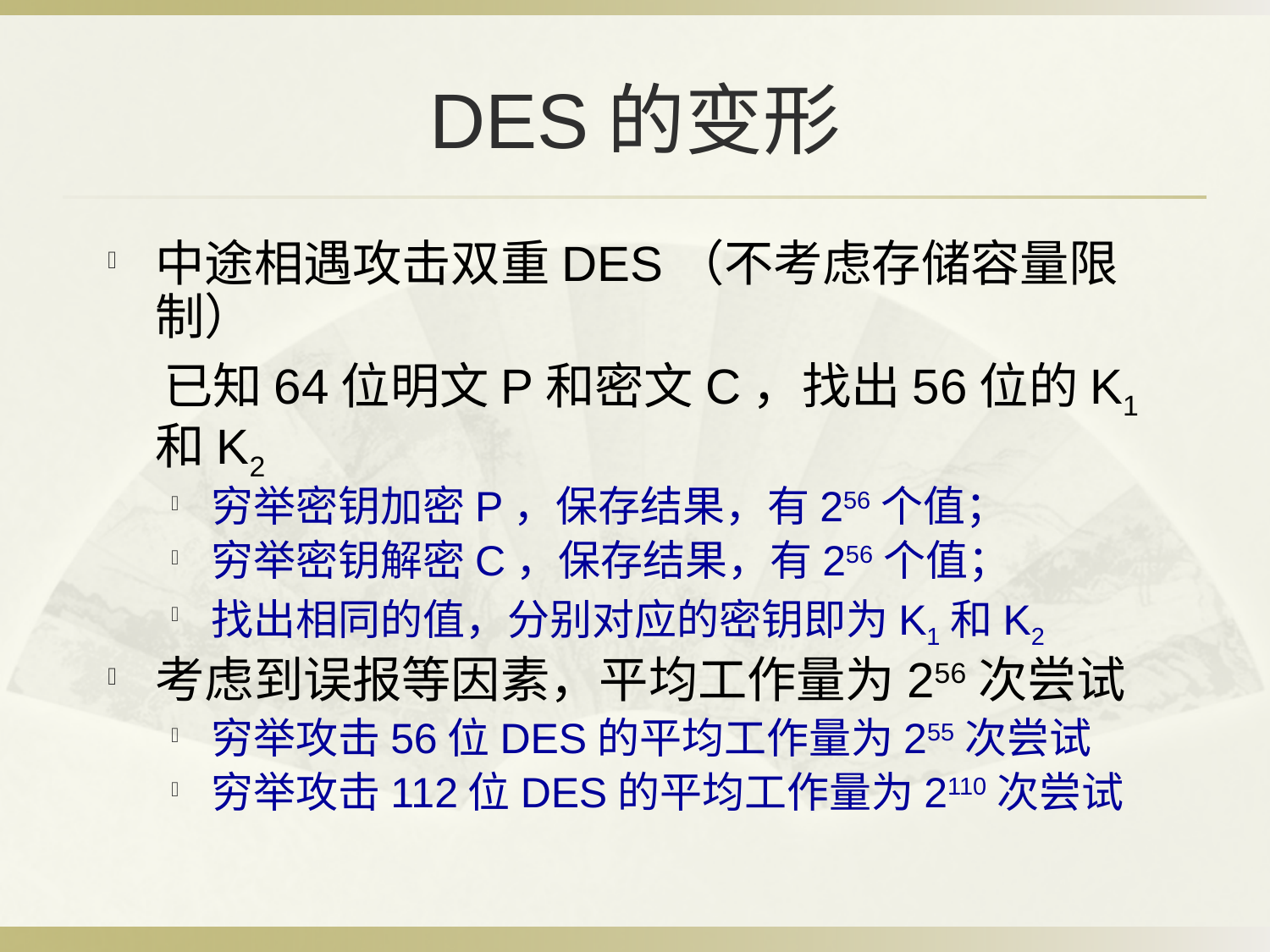

# DES的变形
中途相遇攻击双重DES（不考虑存储容量限制）
    已知64位明文P和密文C，找出56位的K1和K2
穷举密钥加密P，保存结果，有256个值；
穷举密钥解密C，保存结果，有256个值；
找出相同的值，分别对应的密钥即为K1和K2
考虑到误报等因素，平均工作量为256次尝试
穷举攻击56位DES的平均工作量为255次尝试
穷举攻击112位DES的平均工作量为2110次尝试